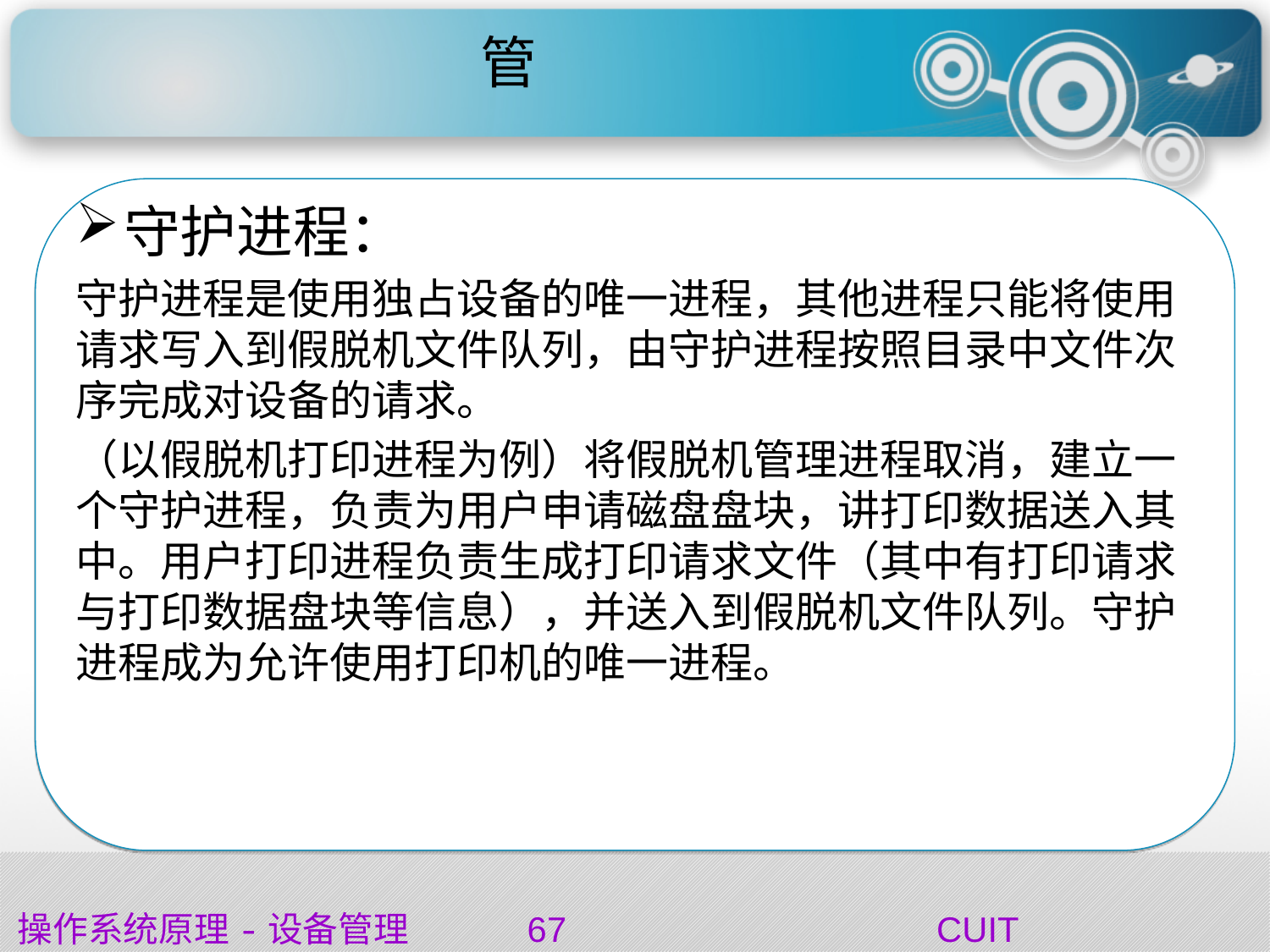

# 管
守护进程：
守护进程是使用独占设备的唯一进程，其他进程只能将使用请求写入到假脱机文件队列，由守护进程按照目录中文件次序完成对设备的请求。
（以假脱机打印进程为例）将假脱机管理进程取消，建立一个守护进程，负责为用户申请磁盘盘块，讲打印数据送入其中。用户打印进程负责生成打印请求文件（其中有打印请求与打印数据盘块等信息），并送入到假脱机文件队列。守护进程成为允许使用打印机的唯一进程。